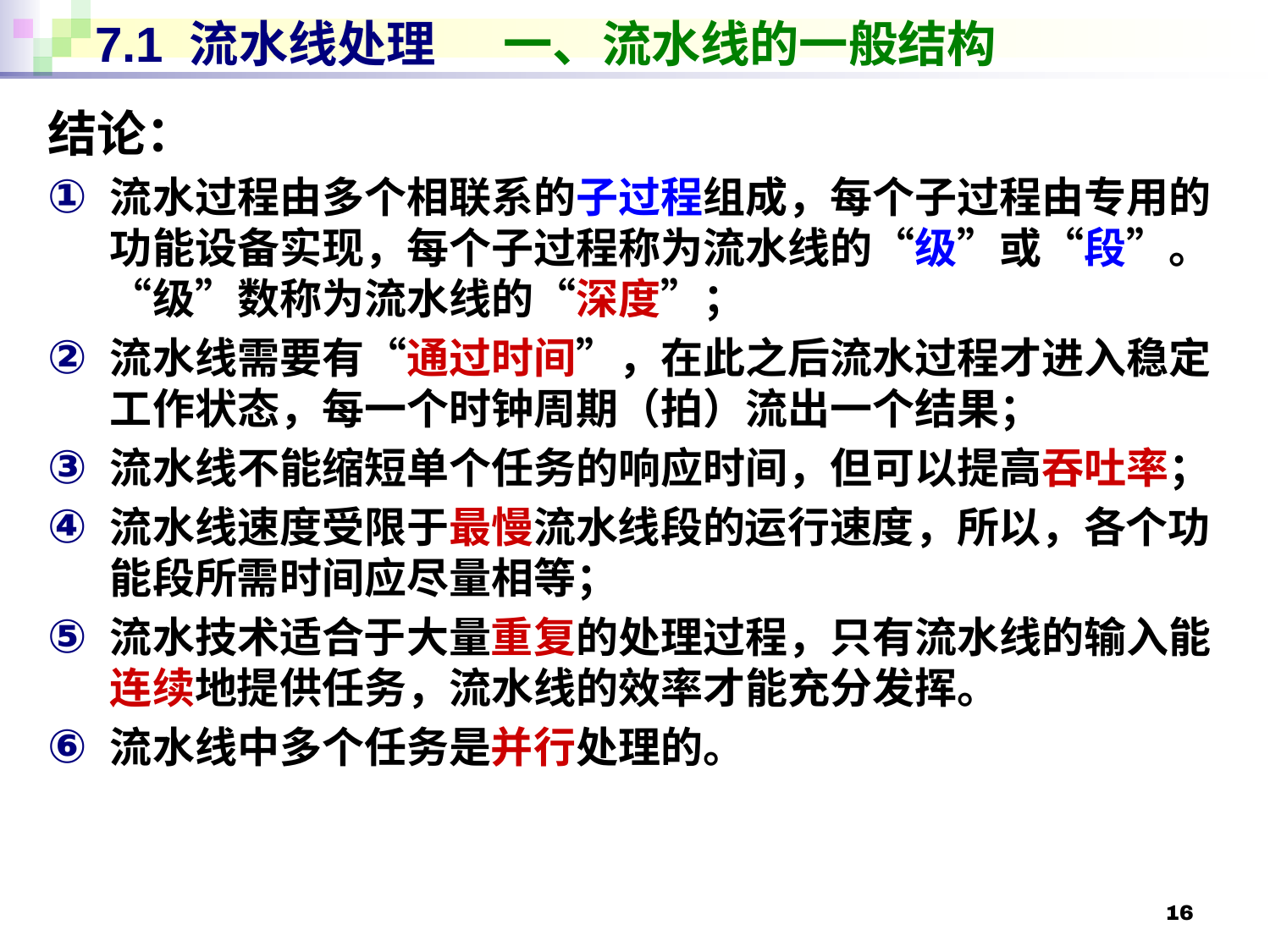

# 7.1 流水线处理      一、流水线的一般结构
结论：
流水过程由多个相联系的子过程组成，每个子过程由专用的功能设备实现，每个子过程称为流水线的“级”或“段”。“级”数称为流水线的“深度”；
流水线需要有“通过时间”，在此之后流水过程才进入稳定工作状态，每一个时钟周期（拍）流出一个结果；
流水线不能缩短单个任务的响应时间，但可以提高吞吐率；
流水线速度受限于最慢流水线段的运行速度，所以，各个功能段所需时间应尽量相等；
流水技术适合于大量重复的处理过程，只有流水线的输入能连续地提供任务，流水线的效率才能充分发挥。
流水线中多个任务是并行处理的。
16